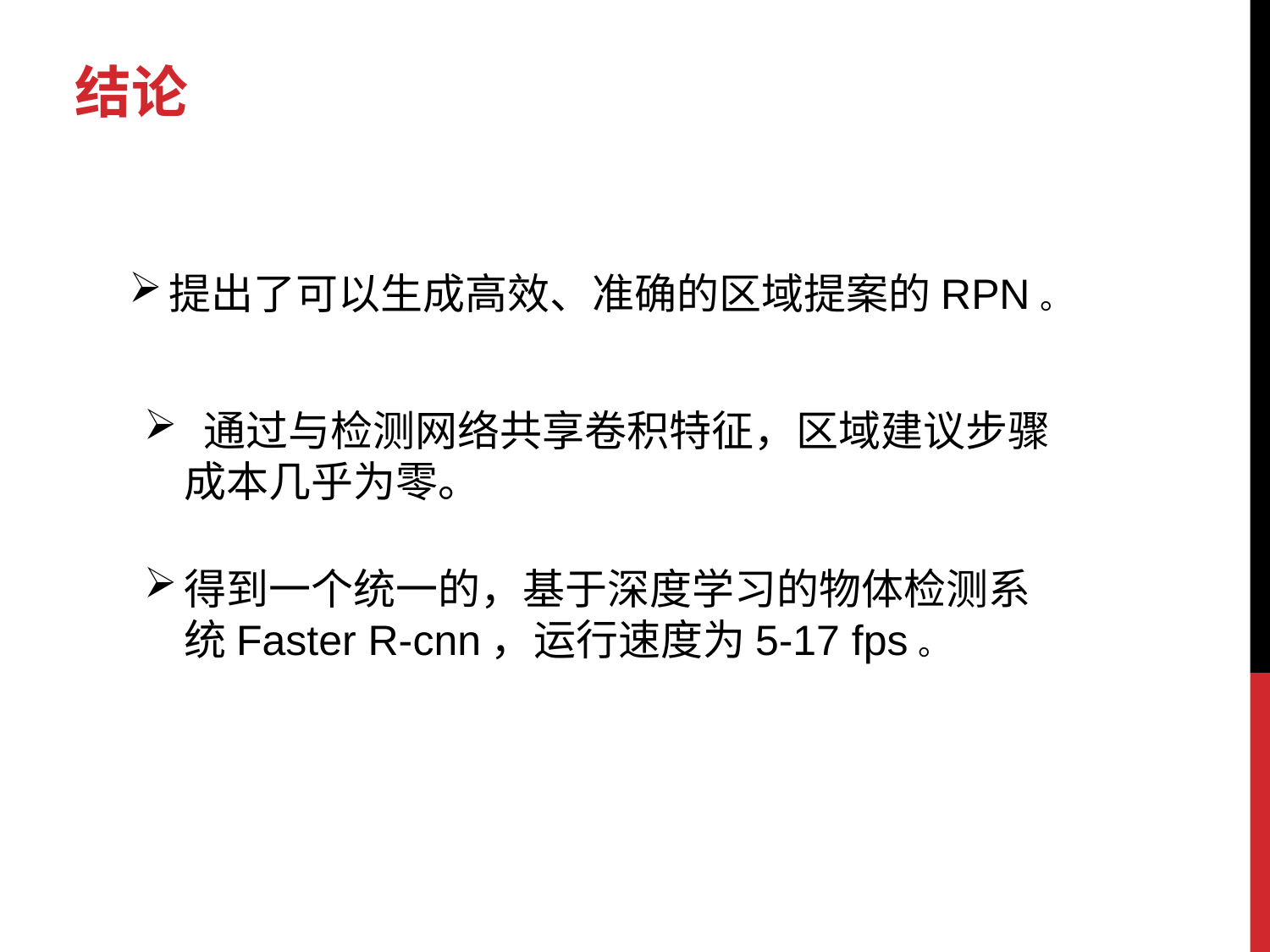

结论
提出了可以生成高效、准确的区域提案的RPN。
 通过与检测网络共享卷积特征，区域建议步骤成本几乎为零。
得到一个统一的，基于深度学习的物体检测系统Faster R-cnn，运行速度为5-17 fps。